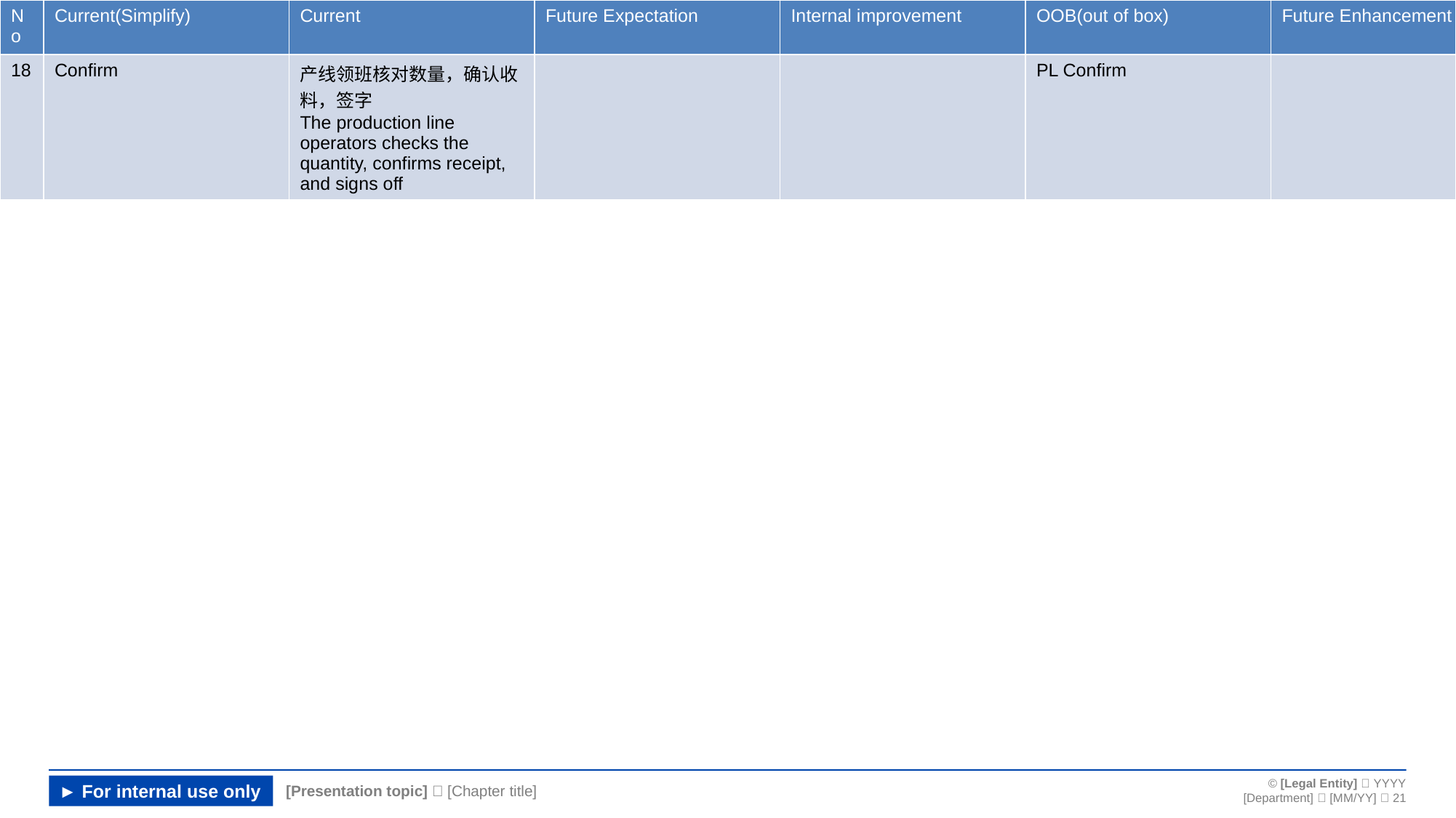

| No | Current(Simplify) | Current | Future Expectation | Internal improvement | OOB(out of box) | Future Enhancement |  |
| --- | --- | --- | --- | --- | --- | --- | --- |
| 18 | Confirm | 产线领班核对数量，确认收料，签字 The production line operators checks the quantity, confirms receipt, and signs off |  |  | PL Confirm |  |  |
#